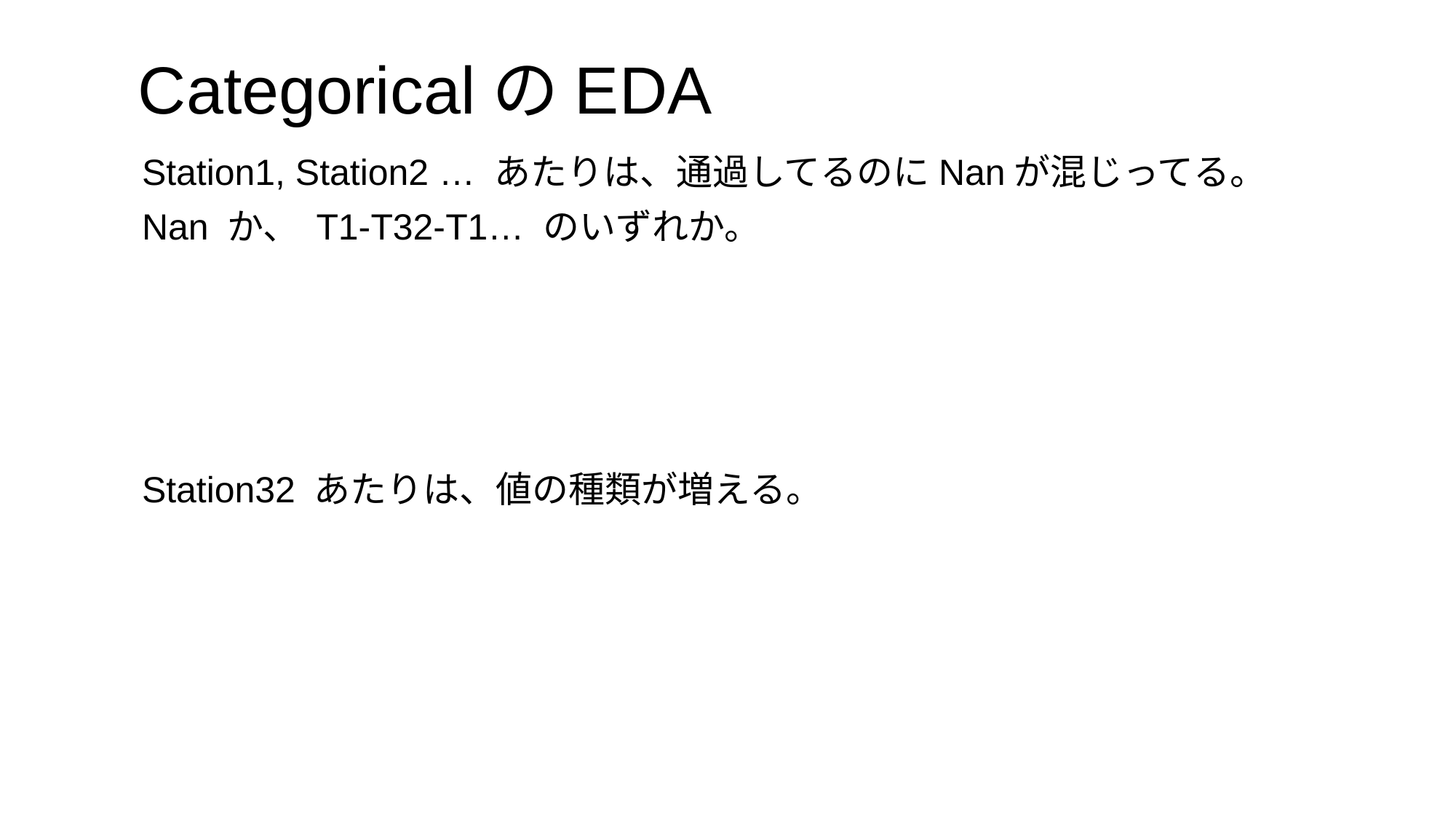

# CategoricalのEDA
Station1, Station2 … あたりは、通過してるのにNanが混じってる。
Nan か、 T1-T32-T1… のいずれか。

Station32 あたりは、値の種類が増える。